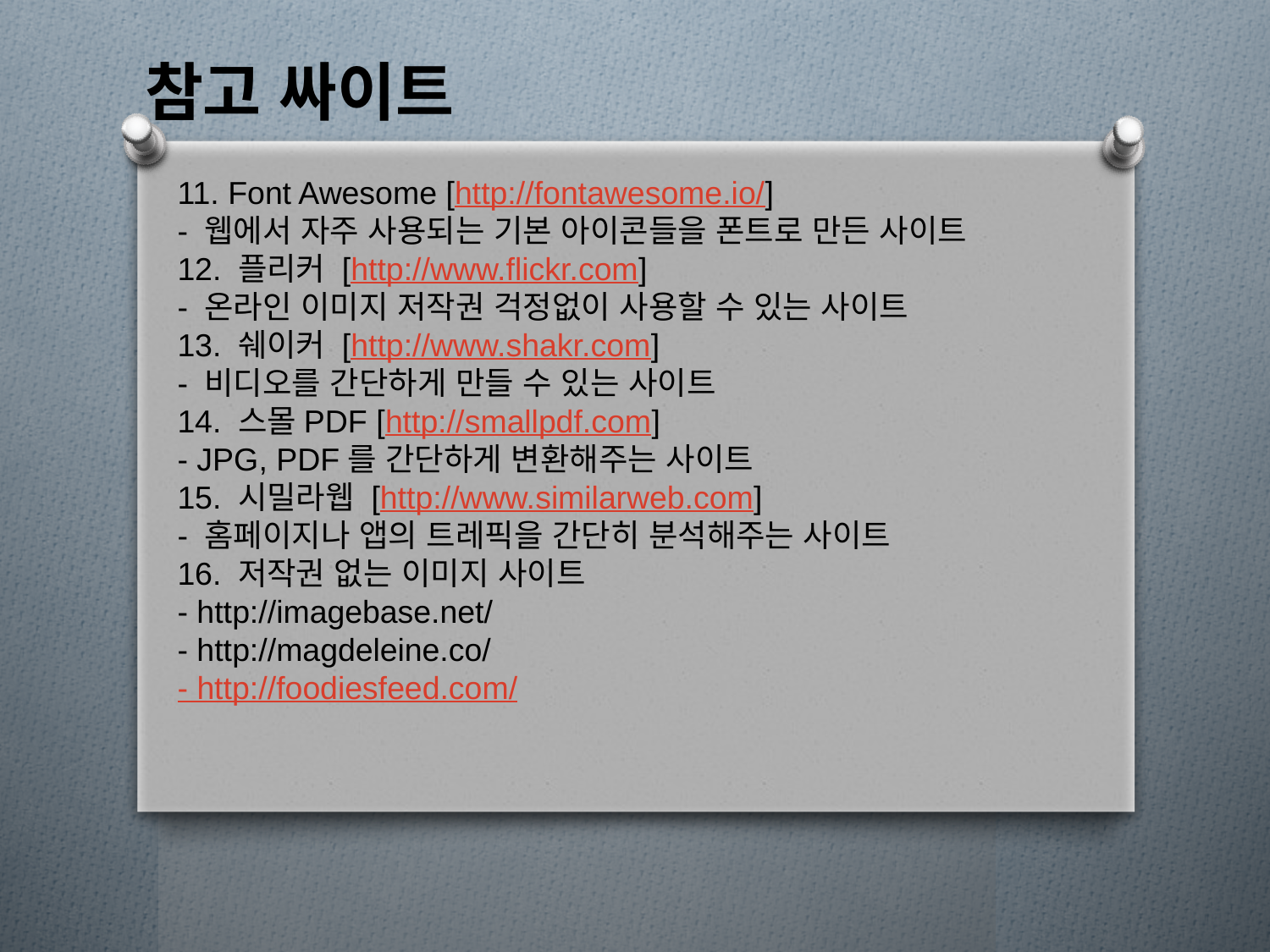

참고 싸이트
11. Font Awesome [http://fontawesome.io/]
- 웹에서 자주 사용되는 기본 아이콘들을 폰트로 만든 사이트﻿
12. 플리커 [http://www.flickr.com]
- 온라인 이미지 저작권 걱정없이 사용할 수 있는 사이트
13. 쉐이커 [http://www.shakr.com]
- 비디오를 간단하게 만들 수 있는 사이트
14. 스몰PDF [http://smallpdf.com]
- JPG, PDF를 간단하게 변환해주는 사이트
15. 시밀라웹 [http://www.similarweb.com]
- 홈페이지나 앱의 트레픽을 간단히 분석해주는 사이트
16. 저작권 없는 이미지 사이트
- http://imagebase.net/
- http://magdeleine.co/
- http://foodiesfeed.com/